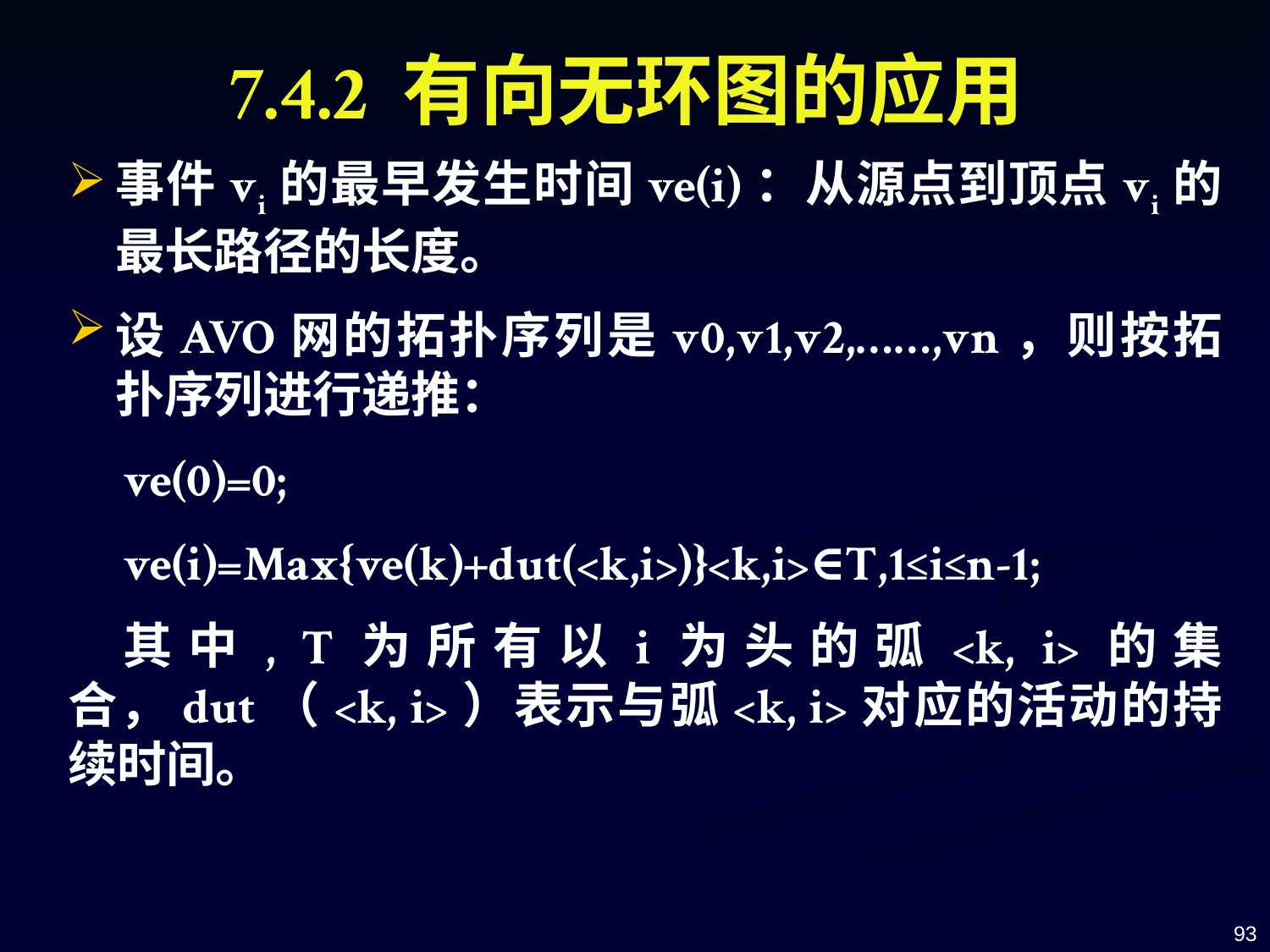

# 7.4.2 有向无环图的应用
事件vi的最早发生时间ve(i)：从源点到顶点vi的最长路径的长度。
设AVO网的拓扑序列是v0,v1,v2,……,vn，则按拓扑序列进行递推：
ve(0)=0;
ve(i)=Max{ve(k)+dut(<k,i>)}<k,i>∈T,1≤i≤n-1;
 其中, T为所有以i为头的弧<k, i>的集合，dut（<k, i>）表示与弧<k, i>对应的活动的持续时间。

93